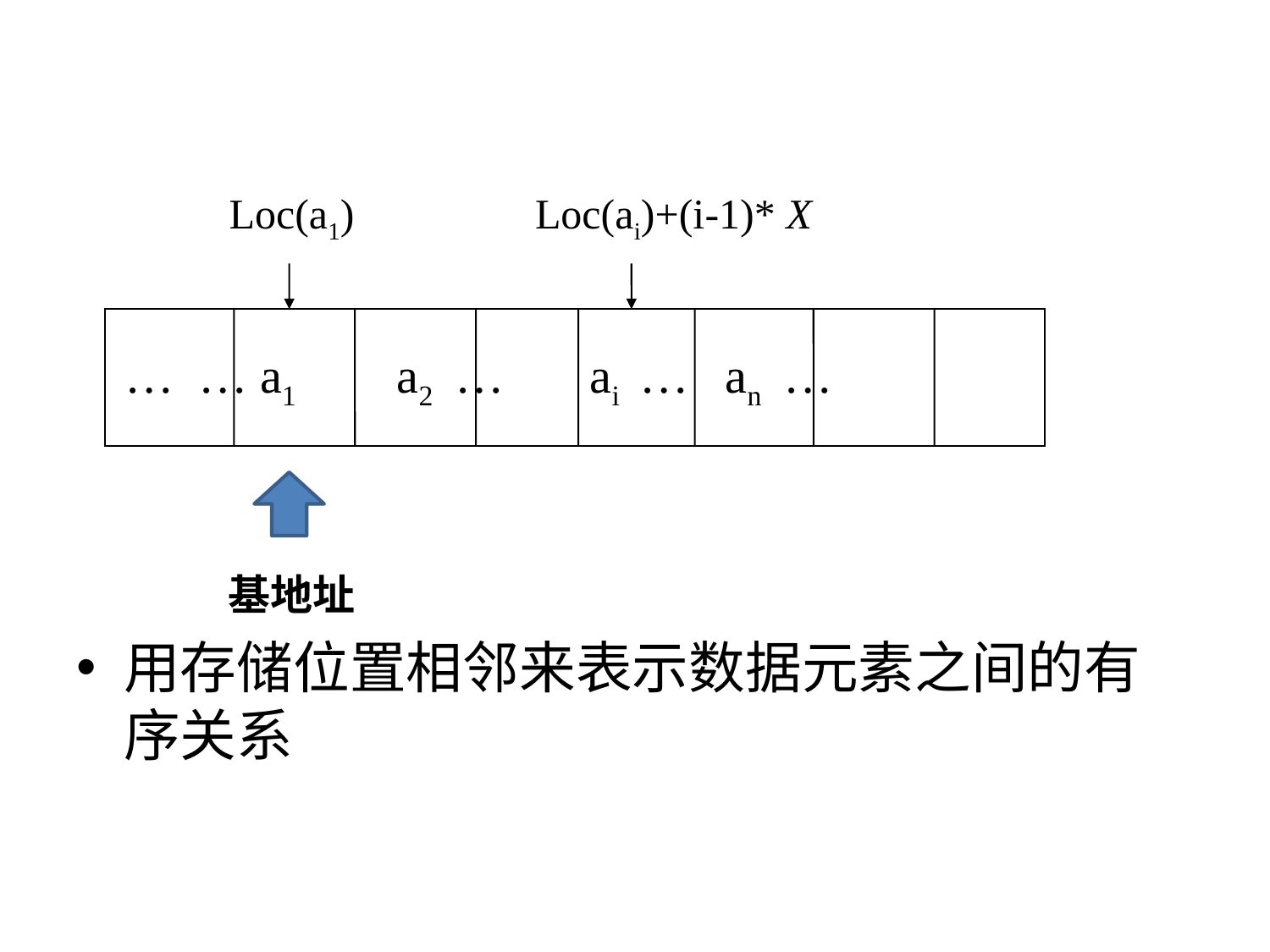

#
Loc(a1)
Loc(ai)+(i-1)* X

 …  … a1              a2   …       ai  …   an   …

基地址
用存储位置相邻来表示数据元素之间的有序关系